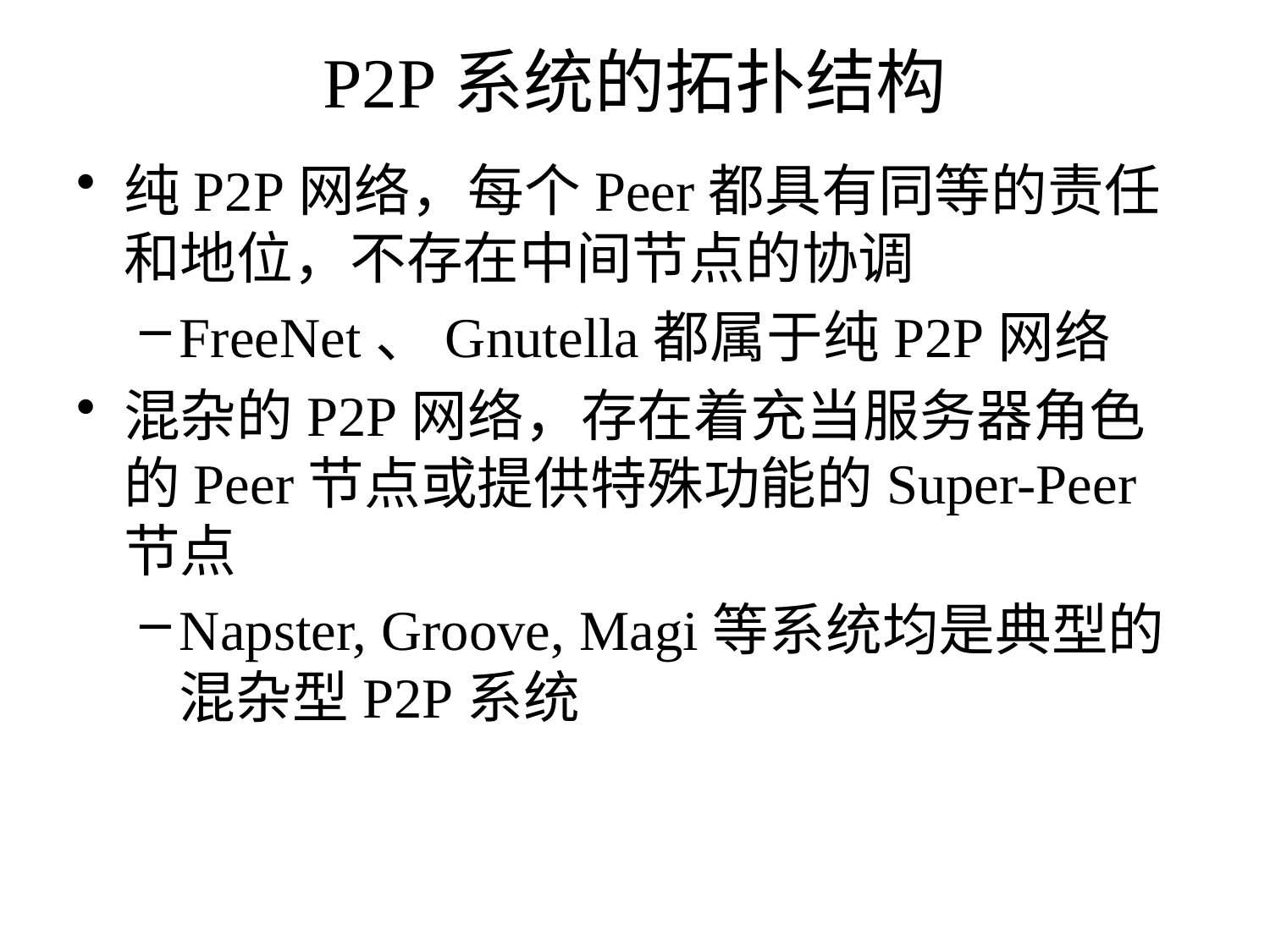

# P2P系统的拓扑结构
纯P2P网络，每个Peer都具有同等的责任和地位，不存在中间节点的协调
FreeNet、Gnutella都属于纯P2P网络
混杂的P2P网络，存在着充当服务器角色的Peer节点或提供特殊功能的Super-Peer节点
Napster, Groove, Magi等系统均是典型的混杂型P2P系统